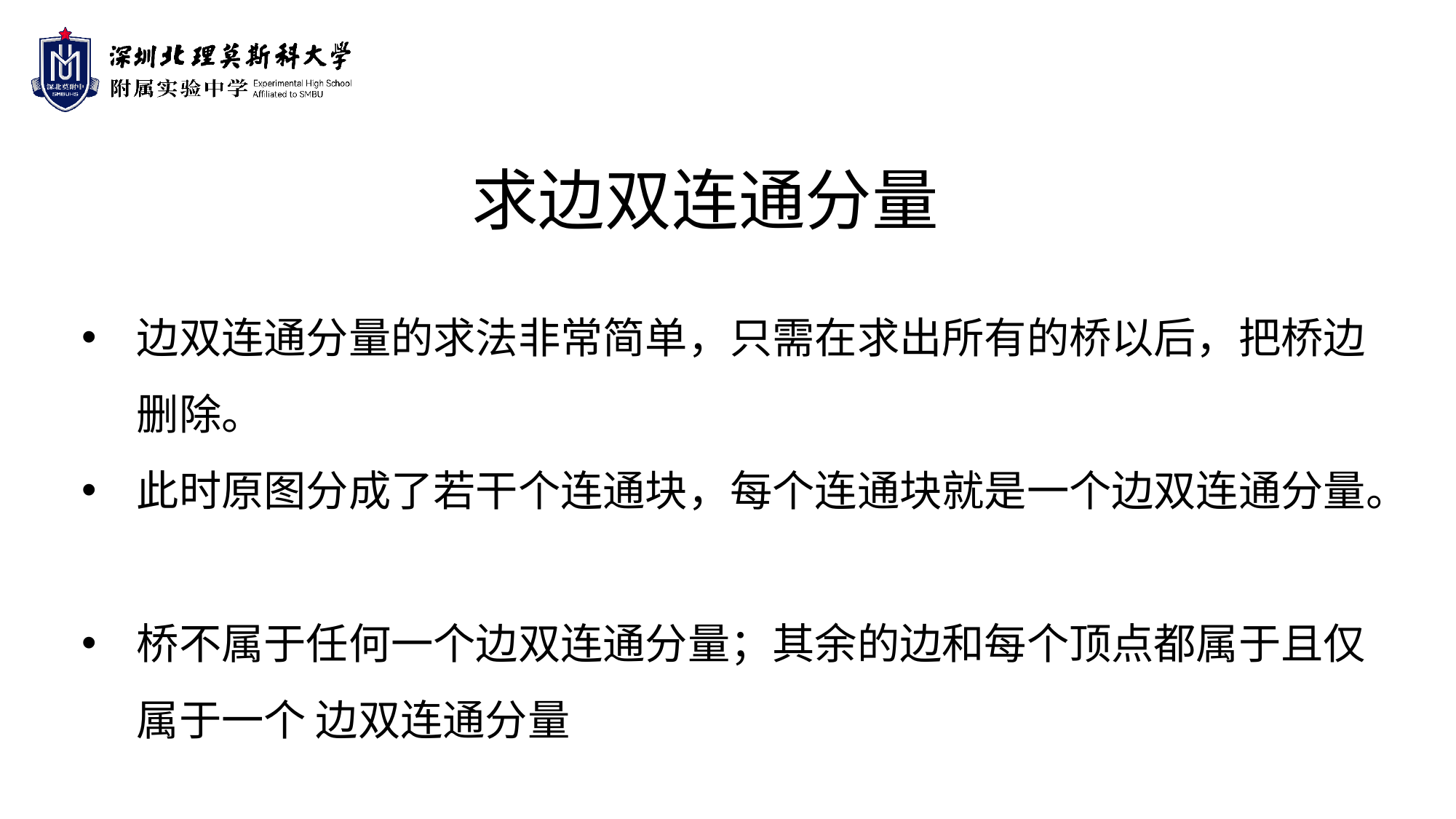

求边双连通分量
边双连通分量的求法非常简单，只需在求出所有的桥以后，把桥边删除。
此时原图分成了若干个连通块，每个连通块就是一个边双连通分量。
桥不属于任何一个边双连通分量；其余的边和每个顶点都属于且仅属于一个 边双连通分量